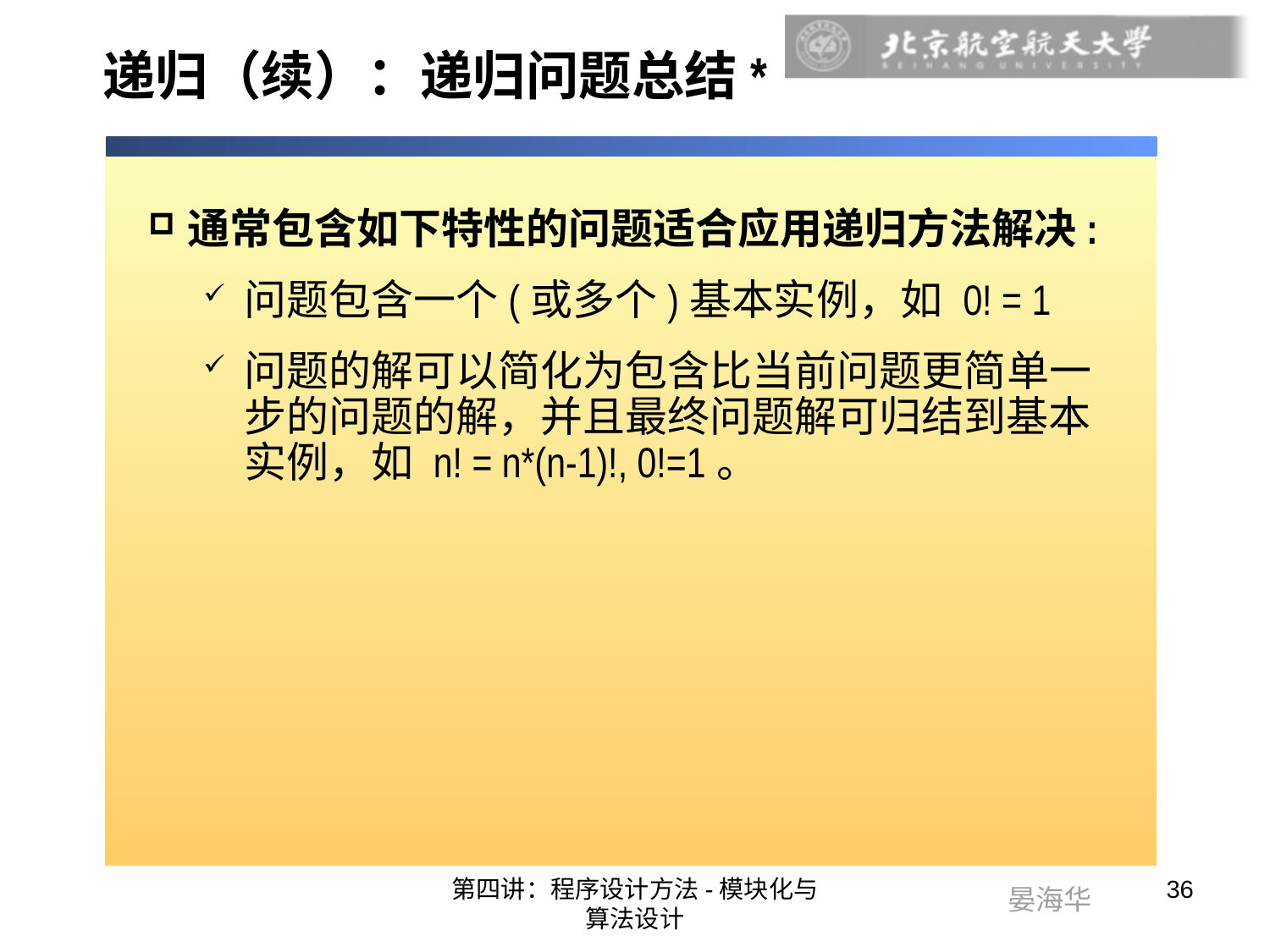

# 递归（续）：递归问题总结*
通常包含如下特性的问题适合应用递归方法解决:
问题包含一个(或多个)基本实例，如 0! = 1
问题的解可以简化为包含比当前问题更简单一步的问题的解，并且最终问题解可归结到基本实例，如 n! = n*(n-1)!, 0!=1。
第四讲：程序设计方法-模块化与算法设计
36